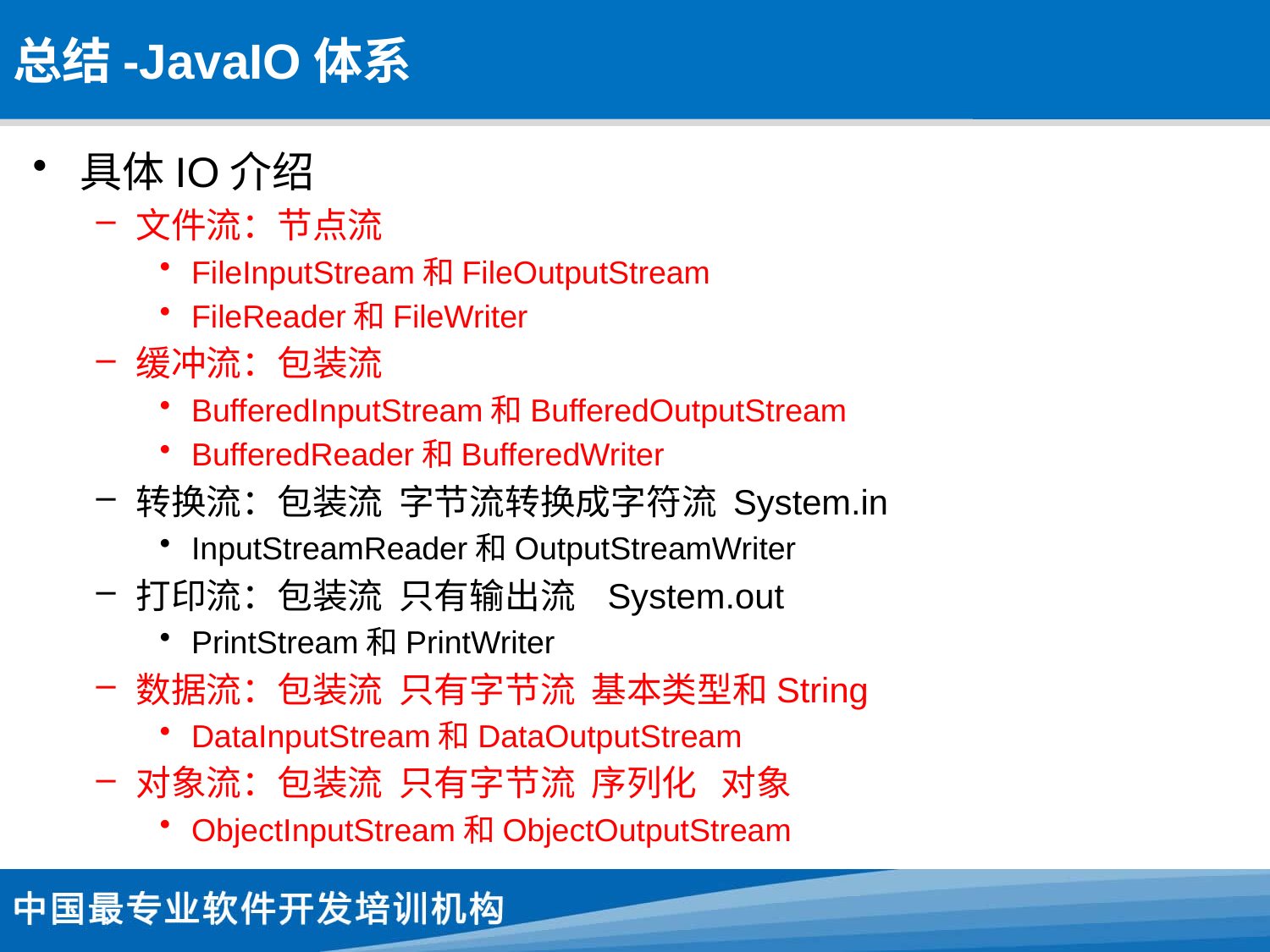

# 总结-JavaIO体系
具体IO介绍
文件流：节点流
FileInputStream和FileOutputStream
FileReader和FileWriter
缓冲流：包装流
BufferedInputStream和BufferedOutputStream
BufferedReader和BufferedWriter
转换流：包装流  字节流转换成字符流 System.in
InputStreamReader和OutputStreamWriter
打印流：包装流  只有输出流   System.out
PrintStream和PrintWriter
数据流：包装流  只有字节流  基本类型和String
DataInputStream和DataOutputStream
对象流：包装流  只有字节流  序列化   对象
ObjectInputStream和ObjectOutputStream